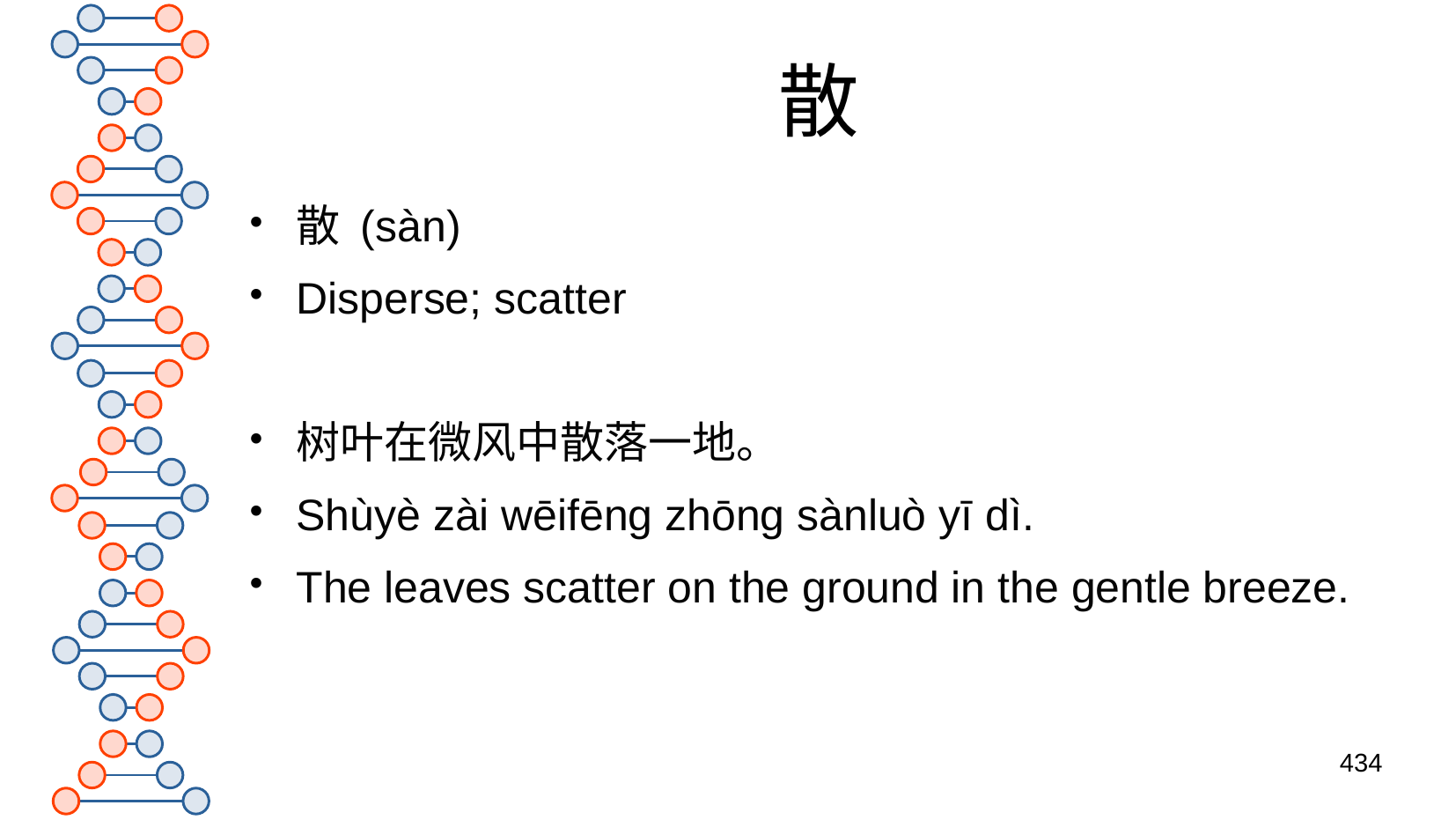

# 散
散 (sàn)
Disperse; scatter

树叶在微风中散落一地。
Shùyè zài wēifēng zhōng sànluò yī dì.
The leaves scatter on the ground in the gentle breeze.

434